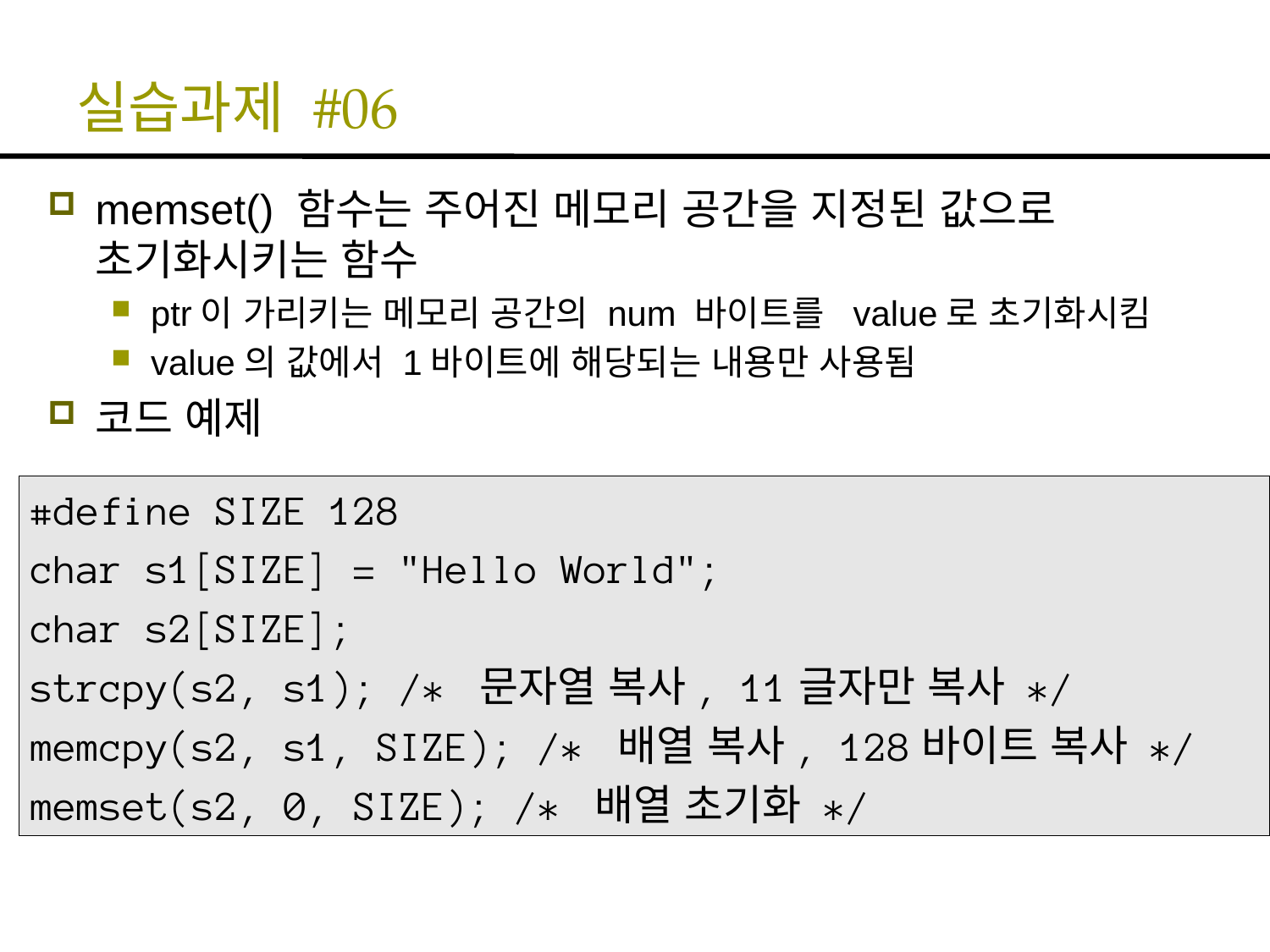

# 실습과제 #06
memset() 함수는 주어진 메모리 공간을 지정된 값으로 초기화시키는 함수
ptr이 가리키는 메모리 공간의 num 바이트를  value로 초기화시킴
value의 값에서 1바이트에 해당되는 내용만 사용됨
코드 예제
#define SIZE 128
char s1[SIZE] = "Hello World";
char s2[SIZE];
strcpy(s2, s1); /* 문자열 복사, 11글자만 복사 */
memcpy(s2, s1, SIZE); /* 배열 복사, 128바이트 복사 */
memset(s2, 0, SIZE); /* 배열 초기화 */